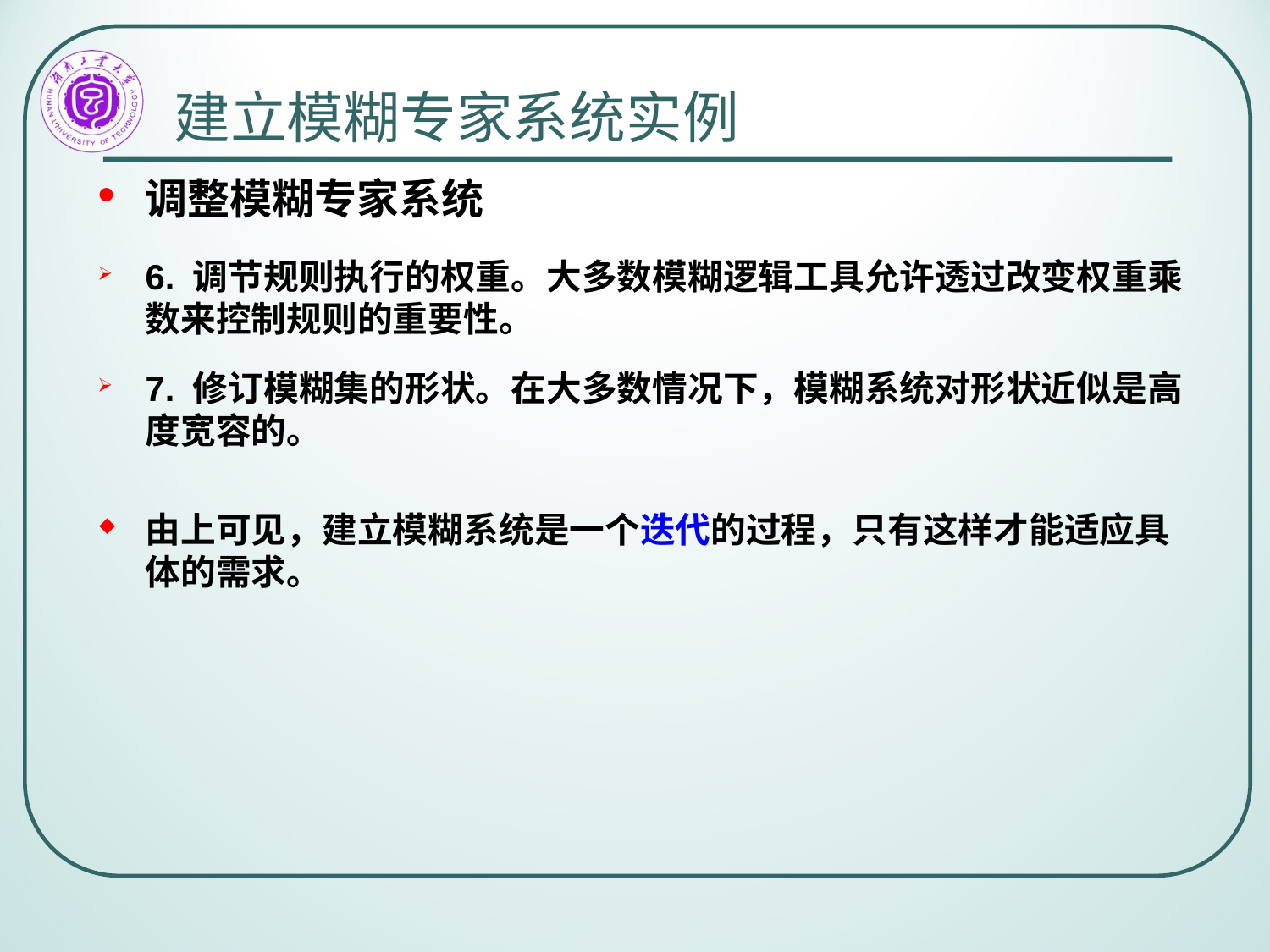

# 建立模糊专家系统实例
调整模糊专家系统

6. 调节规则执行的权重。大多数模糊逻辑工具允许透过改变权重乘数来控制规则的重要性。

7. 修订模糊集的形状。在大多数情况下，模糊系统对形状近似是高度宽容的。

由上可见，建立模糊系统是一个迭代的过程，只有这样才能适应具体的需求。